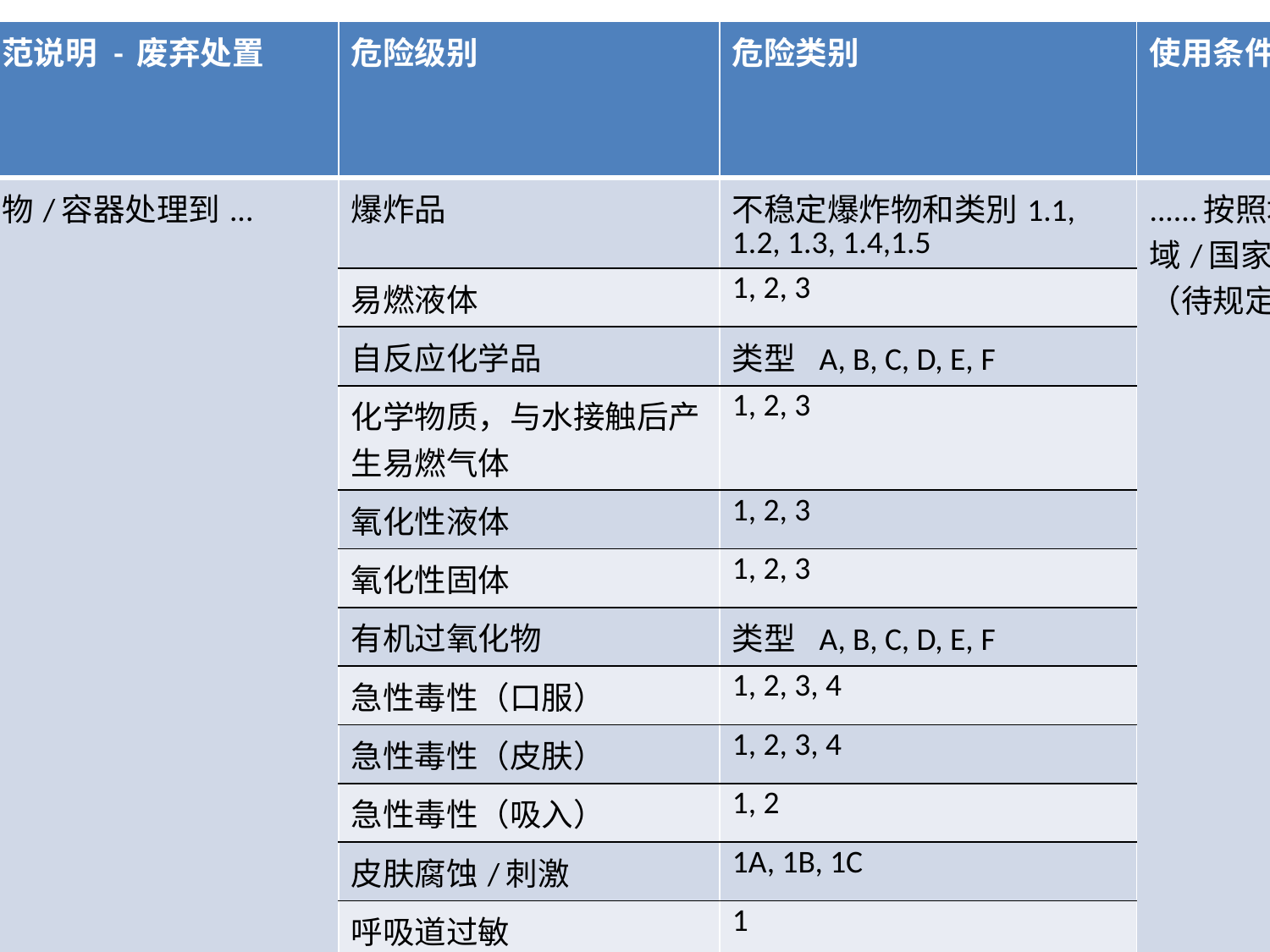

| P - 代码 | 一般防范说明 - 废弃处置 | 危险级别 | 危险类别 | 使用条件 |
| --- | --- | --- | --- | --- |
| P501 | 将内容物/容器处理到... | 爆炸品 | 不稳定爆炸物和类別1.1, 1.2, 1.3, 1.4,1.5 | ......按照地方/区域/国家/国际规章（待规定）。 |
|  |  | 易燃液体 | 1, 2, 3 |  |
|  |  | 自反应化学品 | 类型 A, B, C, D, E, F |  |
|  |  | 化学物质，与水接触后产生易燃气体 | 1, 2, 3 |  |
|  |  | 氧化性液体 | 1, 2, 3 |  |
|  |  | 氧化性固体 | 1, 2, 3 |  |
|  |  | 有机过氧化物 | 类型 A, B, C, D, E, F |  |
|  |  | 急性毒性（口服） | 1, 2, 3, 4 |  |
|  |  | 急性毒性（皮肤） | 1, 2, 3, 4 |  |
|  |  | 急性毒性（吸入） | 1, 2 |  |
|  |  | 皮肤腐蚀/刺激 | 1A, 1B, 1C |  |
|  |  | 呼吸道过敏 | 1 |  |
|  |  | 皮肤过敏 | 1 |  |
|  |  | 生殖细胞突变 | 1A, 1B, 2 |  |
|  |  | 致癌性 | 1A, 1B, 2 |  |
|  |  | 生殖毒性 | 1A, 1B, 2 |  |
|  |  | 特异性靶器官系统毒性 - 单次接触 | 1, 2 |  |
|  |  | 特异性靶器官系统毒性 - 单次接触;（呼吸道刺激） | 3 |  |
|  |  | 特异性靶器官系统毒性 - 单次接触;（麻醉） | 3 |  |
|  |  | 特异性靶器官系统毒性 - 重复接触 | 1, 2 |  |
|  |  | 吸入危险 | 1 |  |
|  |  | 危害水生环境 - 急性危险 | 1 |  |
|  |  | 水生环境 - 急性危险 | 1, 2, 3, 4 |  |
|  |  | 危害臭氧层 | 1 |  |
| P502 | 请参阅制造商/供应商提供的回收/再利用信息 | 危害臭氧层 | 1 |  |
|  |  |  |  |  |
|  |  |  |  |  |